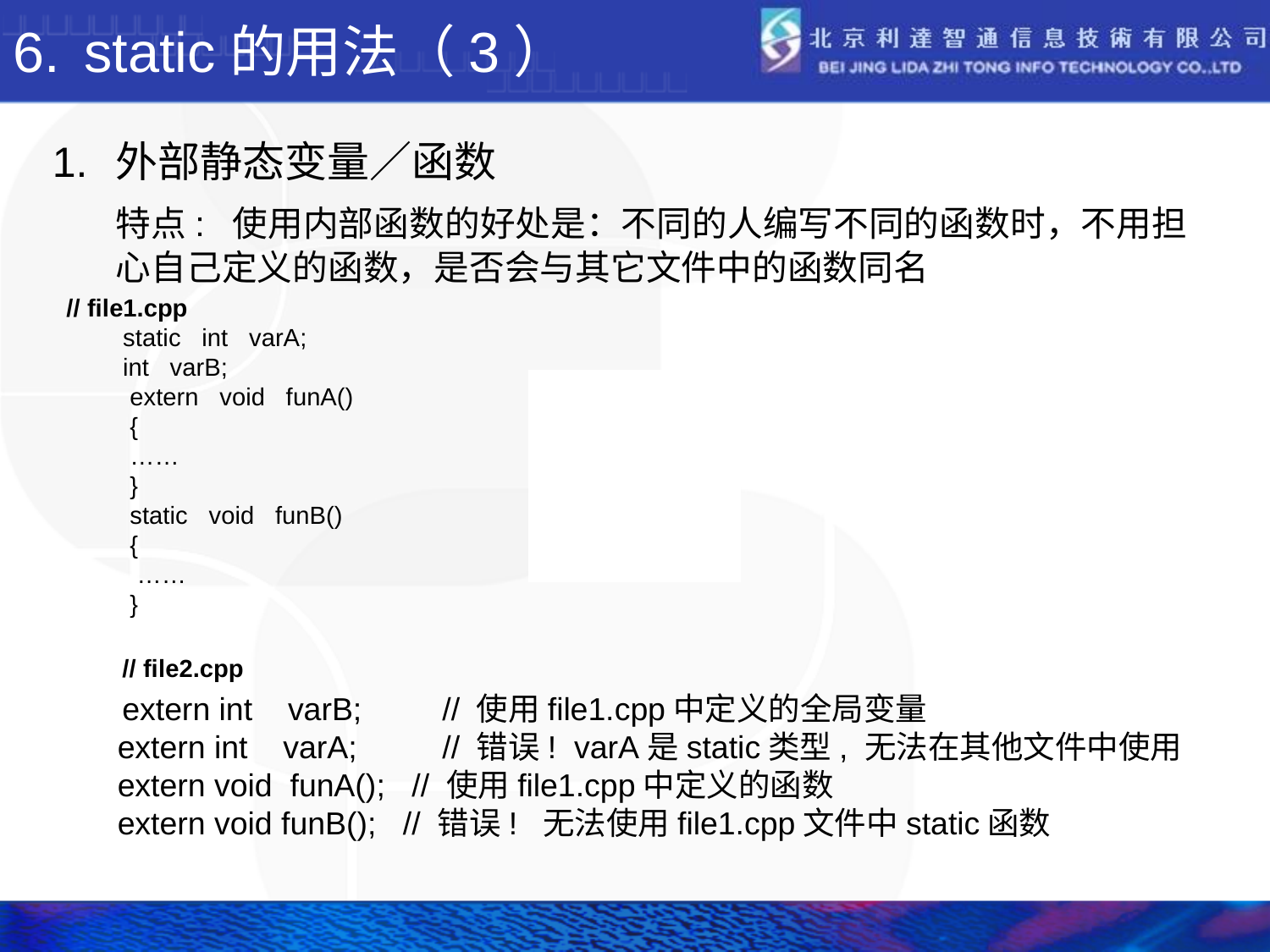

# static的用法（3）
外部静态变量／函数
	特点:  使用内部函数的好处是：不同的人编写不同的函数时，不用担心自己定义的函数，是否会与其它文件中的函数同名
  // file1.cpp
 static   int   varA;   
 int   varB;   
  extern   void   funA()   
  {   
  ……   
  }
  static   void   funB()   
  {   
   ……   
  }
          // file2.cpp
          extern int    varB;   	 // 使用file1.cpp中定义的全局变量   
        extern int    varA;  	 // 错误!  varA是static类型, 无法在其他文件中使用   
        extern void  funA();   // 使用file1.cpp中定义的函数   
        extern void funB();   // 错误!  无法使用file1.cpp文件中static函数